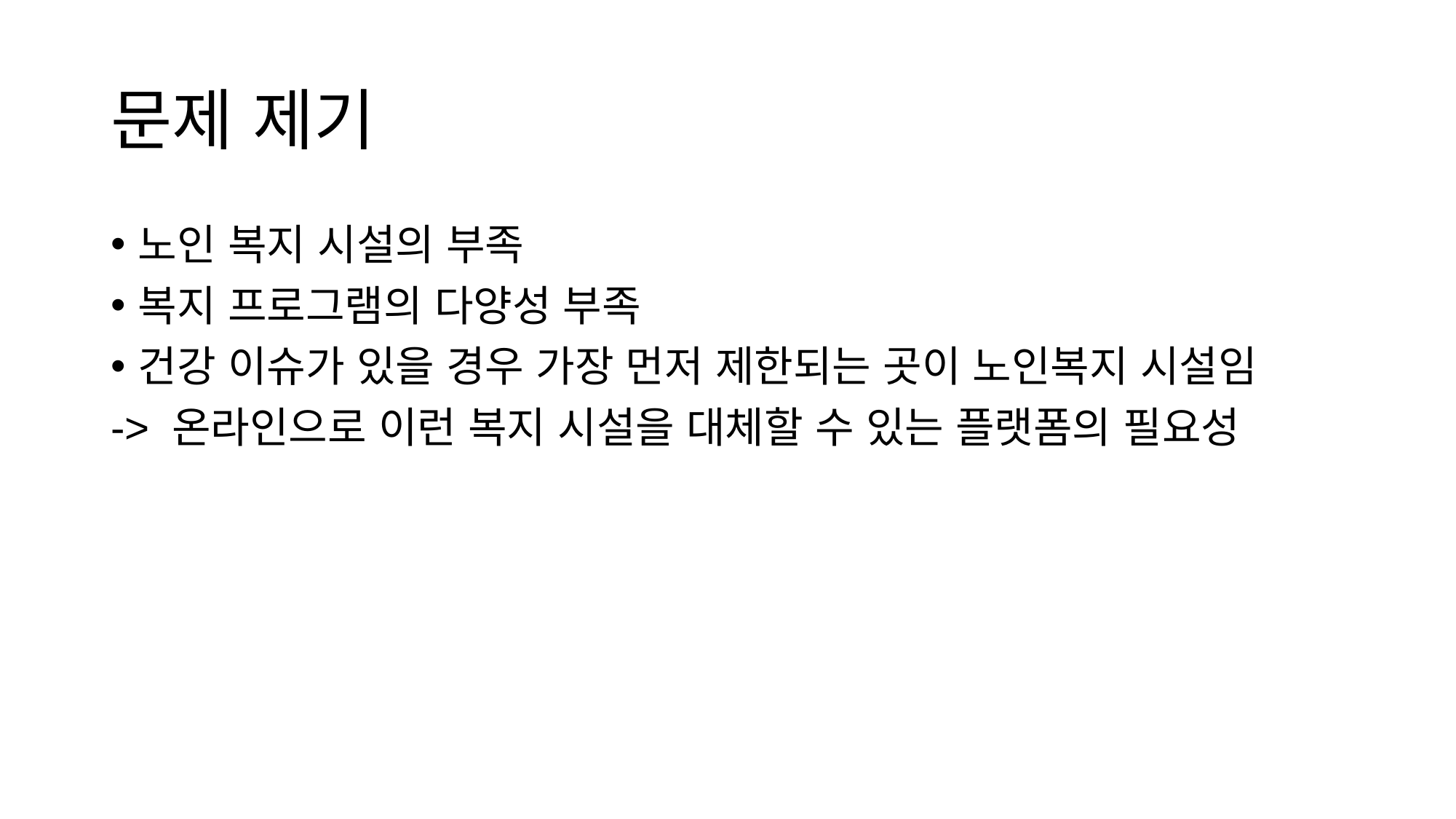

# 문제 제기
노인 복지 시설의 부족
복지 프로그램의 다양성 부족
건강 이슈가 있을 경우 가장 먼저 제한되는 곳이 노인복지 시설임
-> 온라인으로 이런 복지 시설을 대체할 수 있는 플랫폼의 필요성